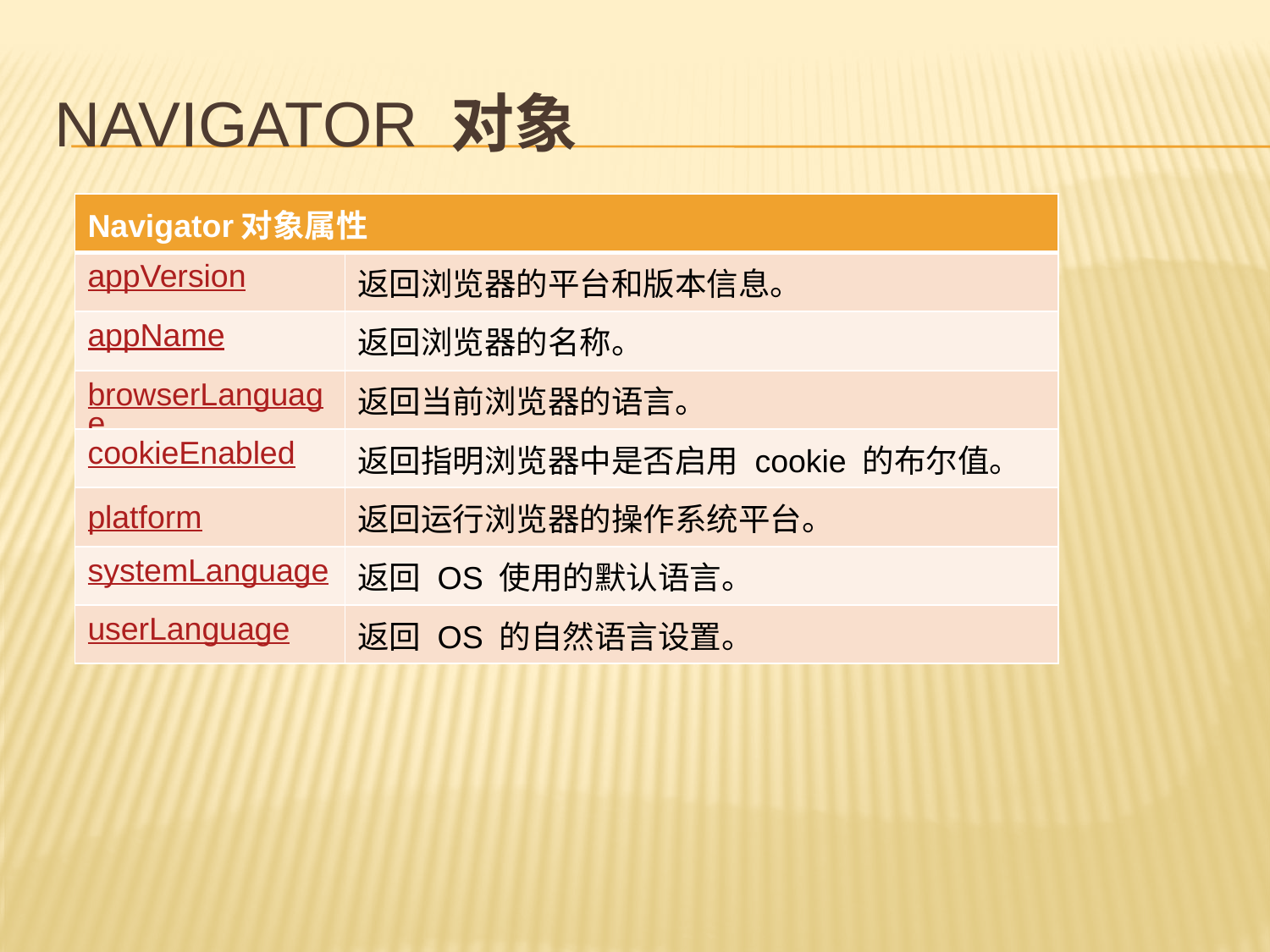

# Navigator 对象
| Navigator对象属性 |  |
| --- | --- |
| appVersion | 返回浏览器的平台和版本信息。 |
| appName | 返回浏览器的名称。 |
| browserLanguage | 返回当前浏览器的语言。 |
| cookieEnabled | 返回指明浏览器中是否启用 cookie 的布尔值。 |
| platform | 返回运行浏览器的操作系统平台。 |
| systemLanguage | 返回 OS 使用的默认语言。 |
| userLanguage | 返回 OS 的自然语言设置。 |